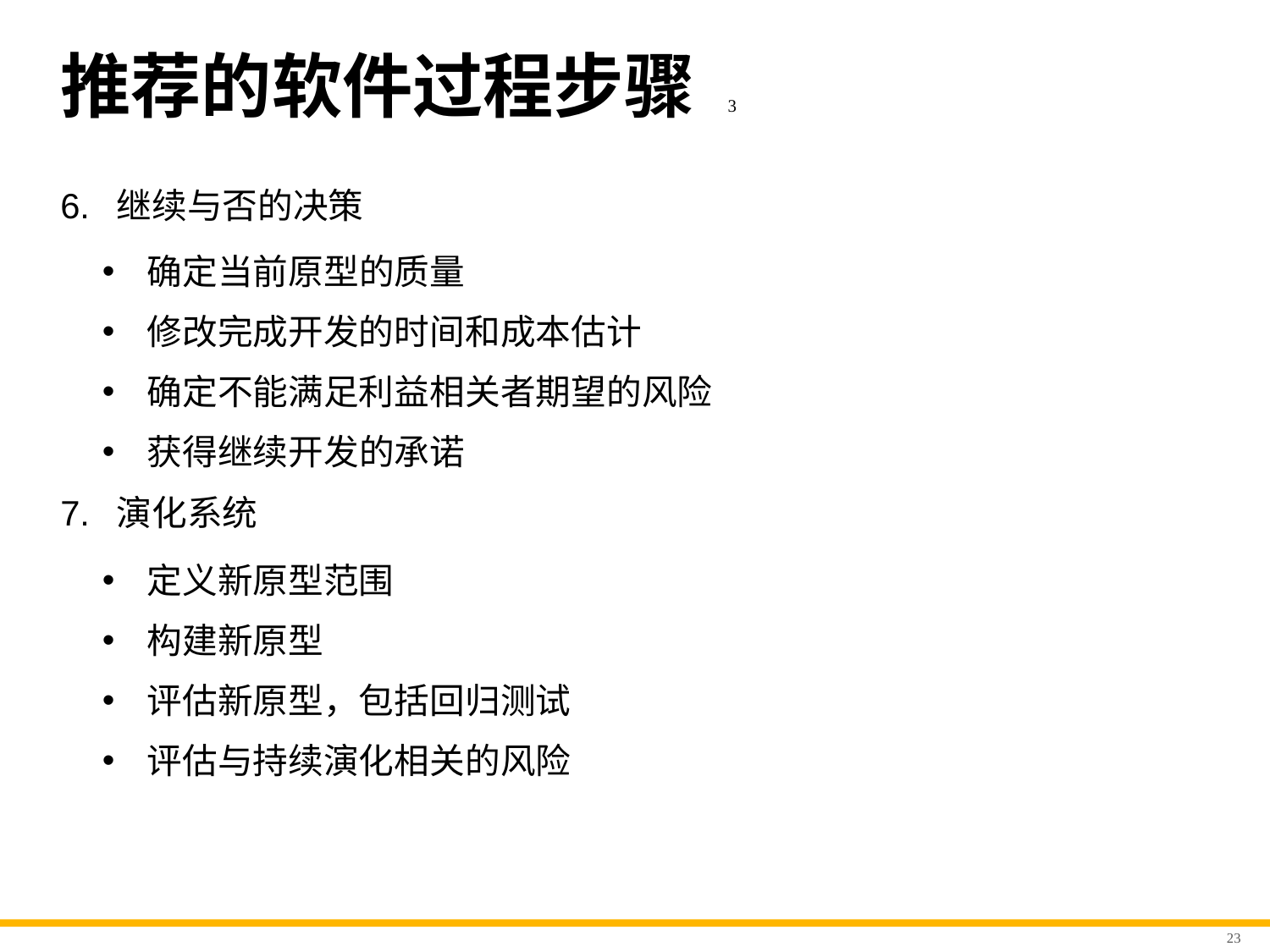

# 推荐的软件过程步骤 3
继续与否的决策
确定当前原型的质量
修改完成开发的时间和成本估计
确定不能满足利益相关者期望的风险
获得继续开发的承诺
演化系统
定义新原型范围
构建新原型
评估新原型，包括回归测试
评估与持续演化相关的风险
23